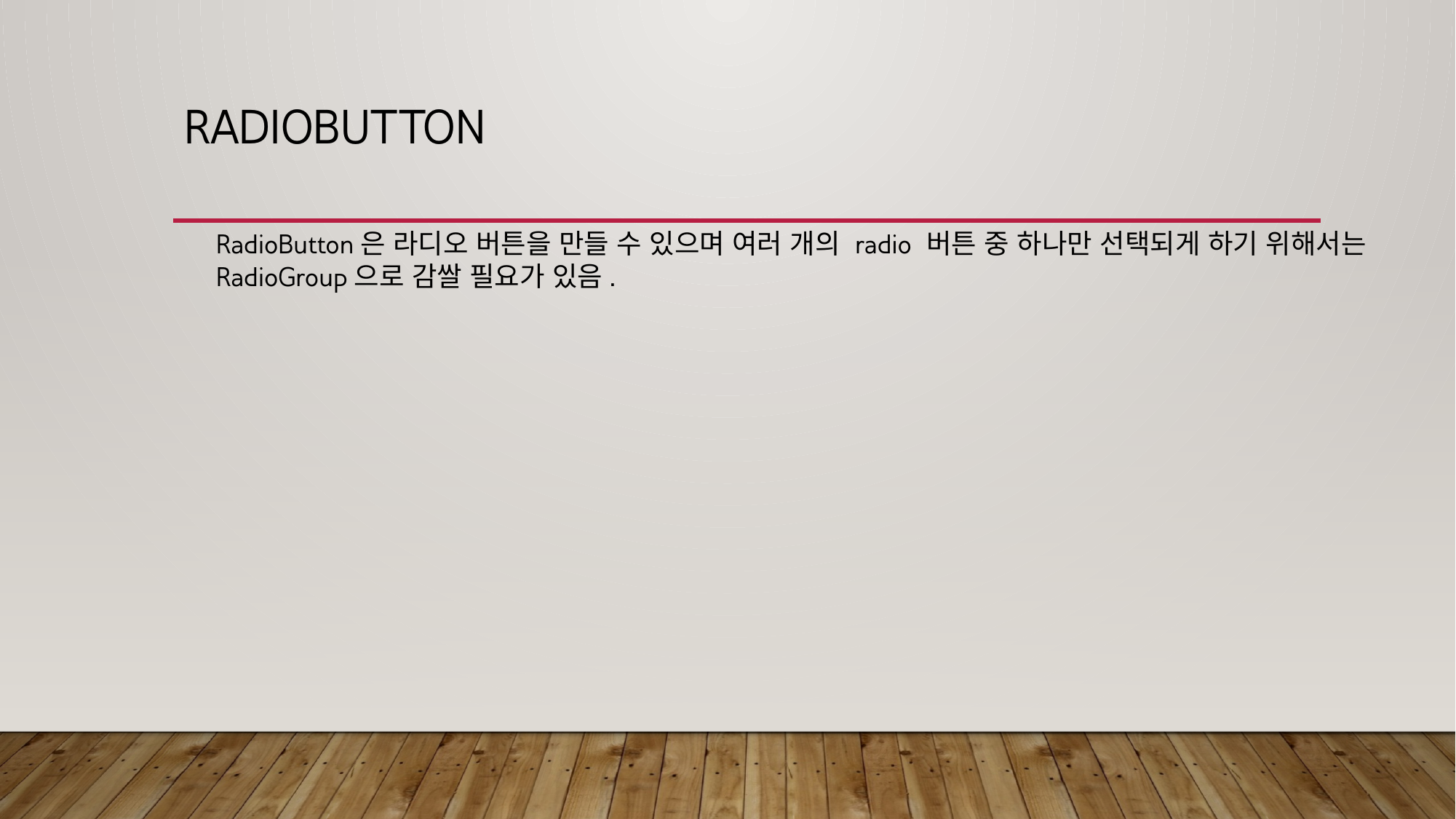

# RadioButton
RadioButton은 라디오 버튼을 만들 수 있으며 여러 개의 radio 버튼 중 하나만 선택되게 하기 위해서는
RadioGroup으로 감쌀 필요가 있음.